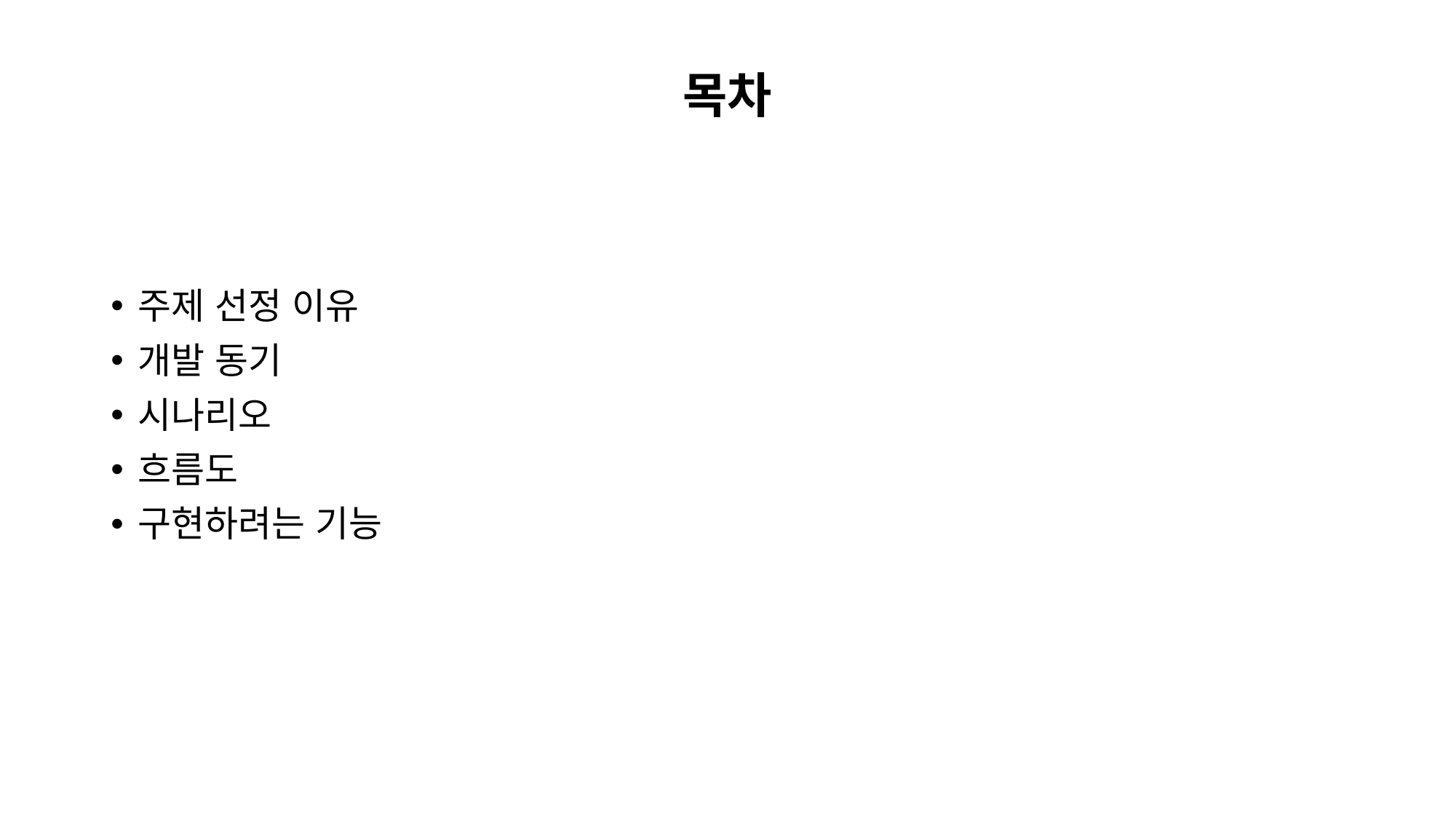

목차
주제 선정 이유
개발 동기
시나리오
흐름도
구현하려는 기능